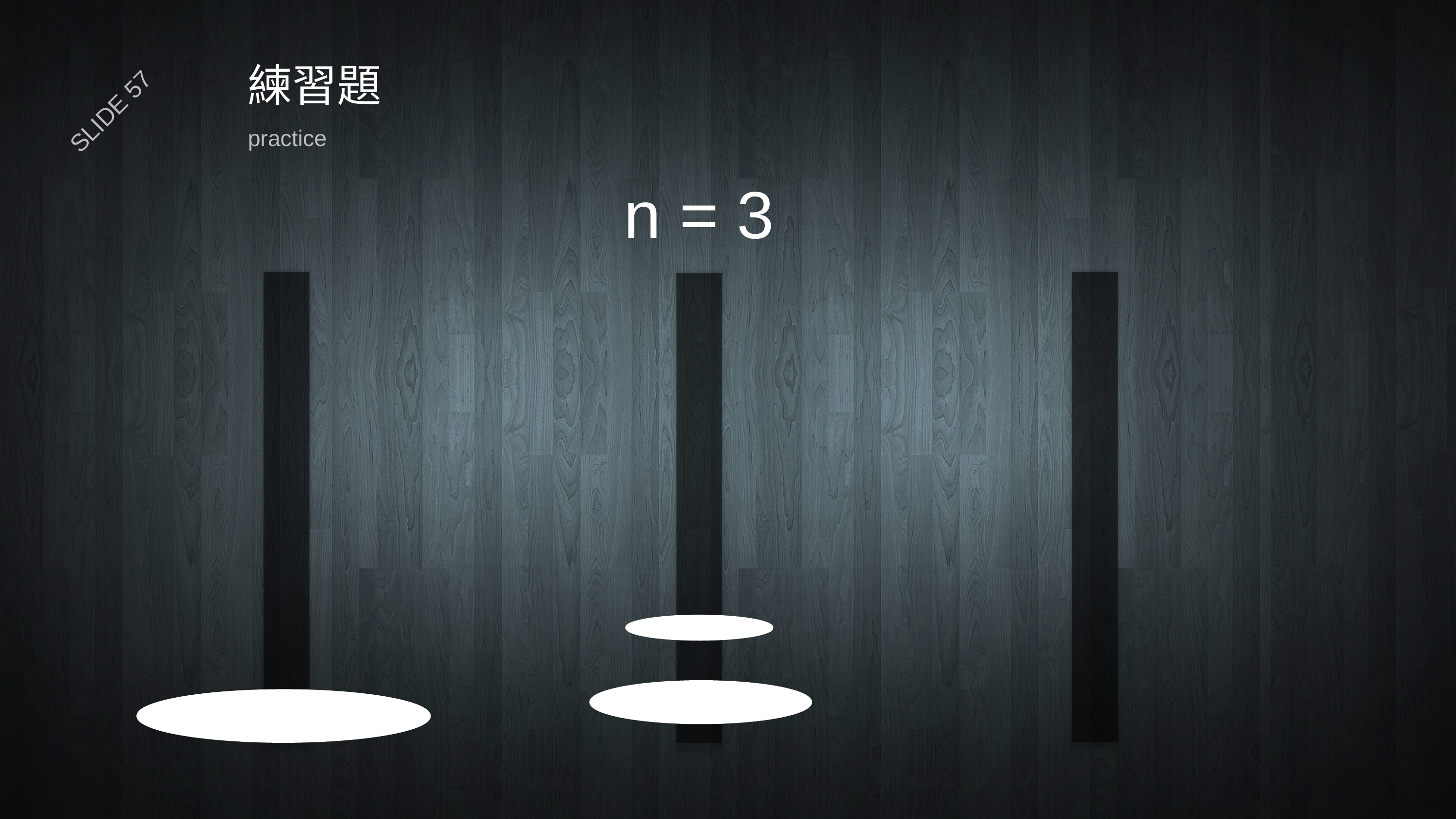

# 練習題
SLIDE 57
practice

n = 3